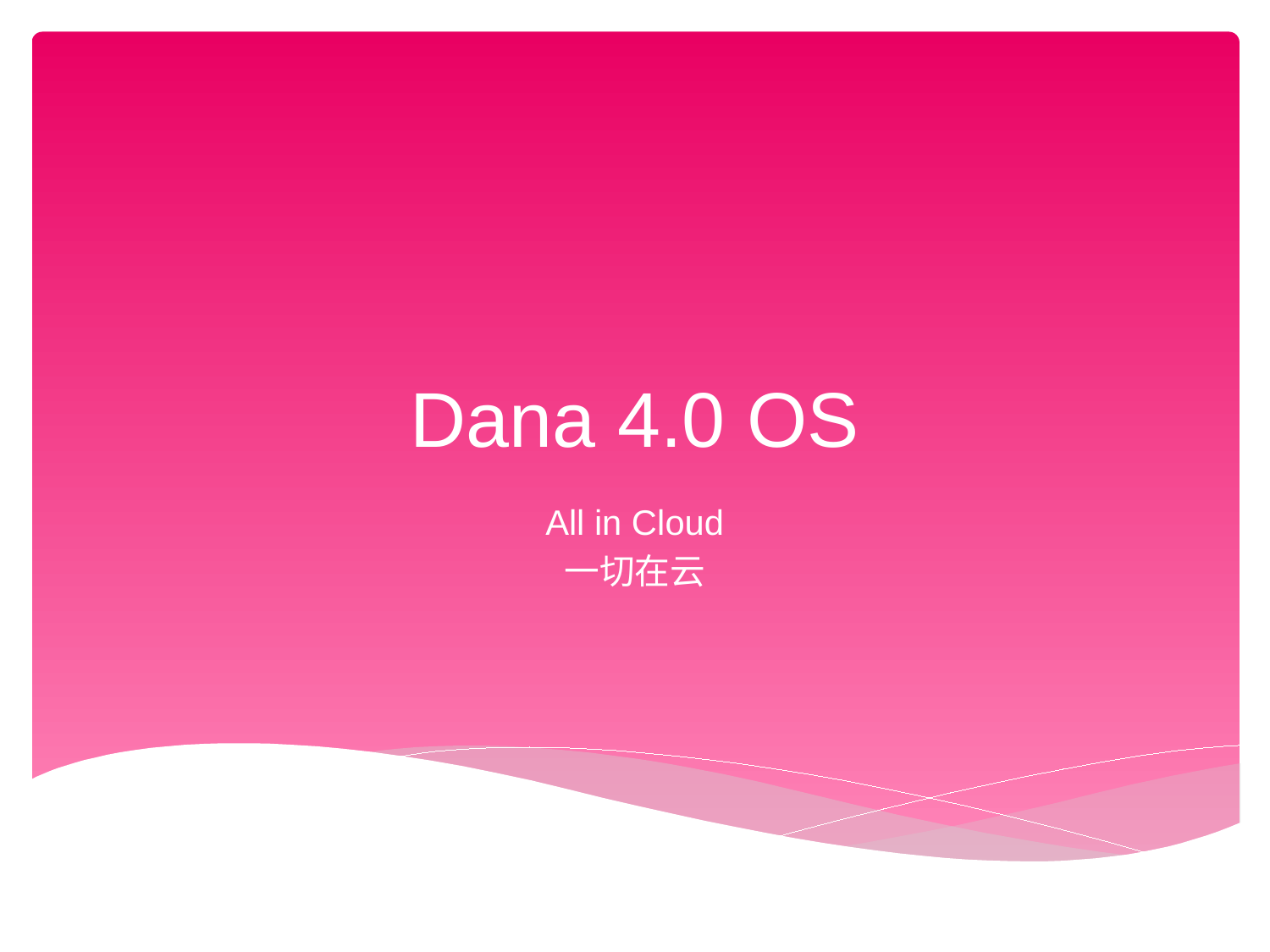

# Dana 4.0 OS
All in Cloud
一切在云